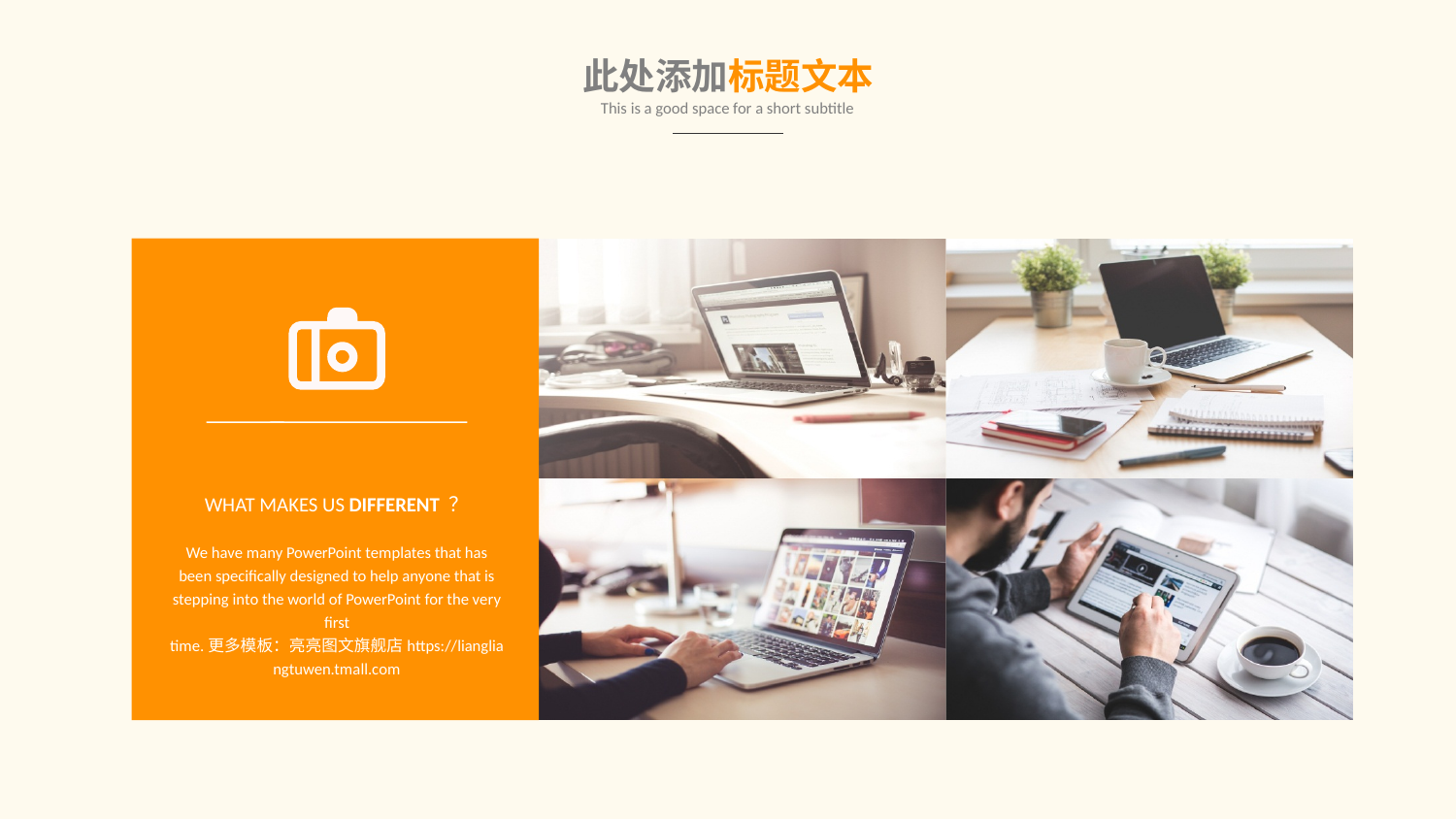

此处添加标题文本
This is a good space for a short subtitle

WHAT MAKES US DIFFERENT ？

We have many PowerPoint templates that has been specifically designed to help anyone that is stepping into the world of PowerPoint for the very first time.更多模板：亮亮图文旗舰店https://liangliangtuwen.tmall.com